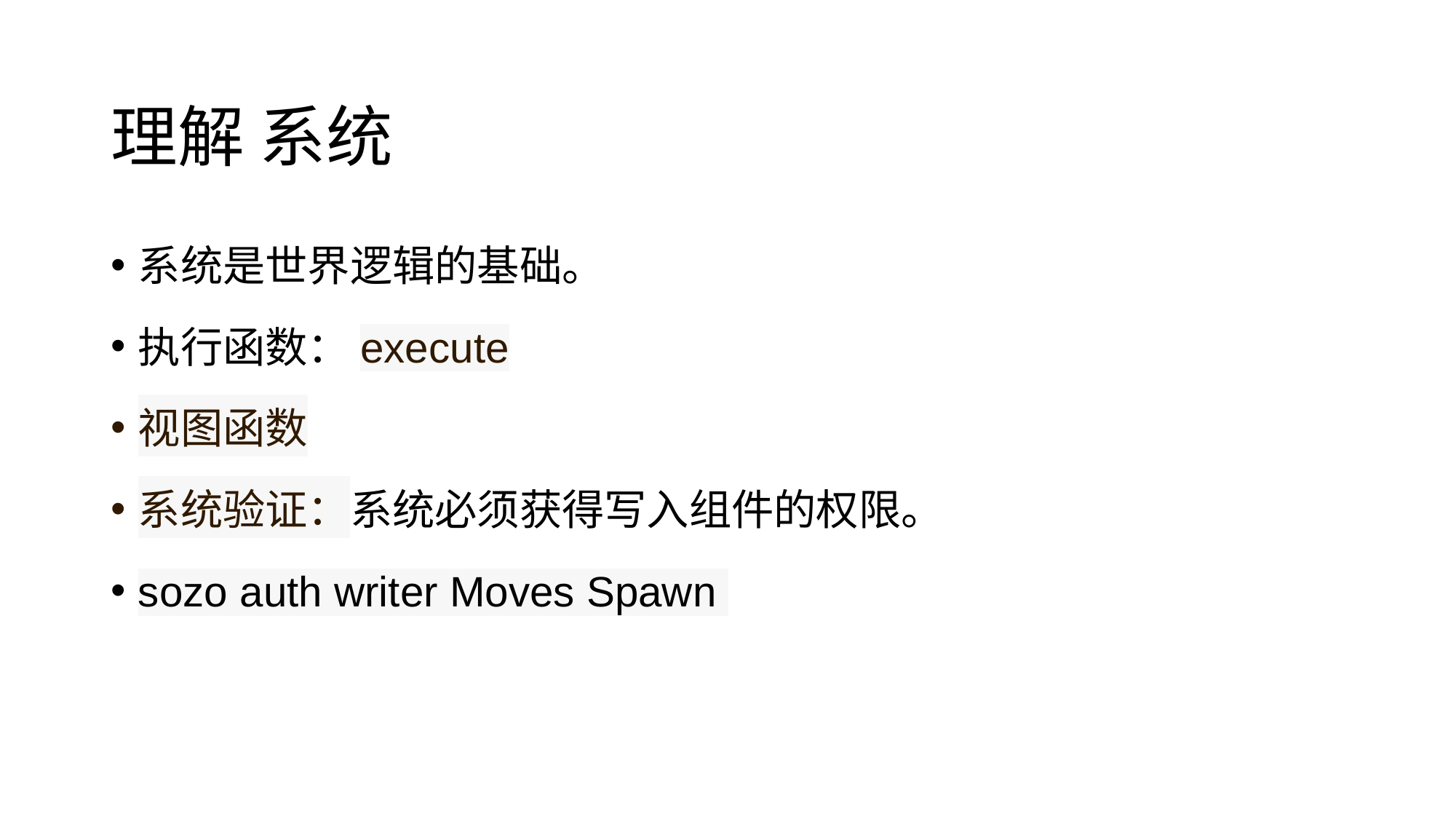

# 理解 系统
系统是世界逻辑的基础。
执行函数：execute
视图函数
系统验证：系统必须获得写入组件的权限。
sozo auth writer Moves Spawn